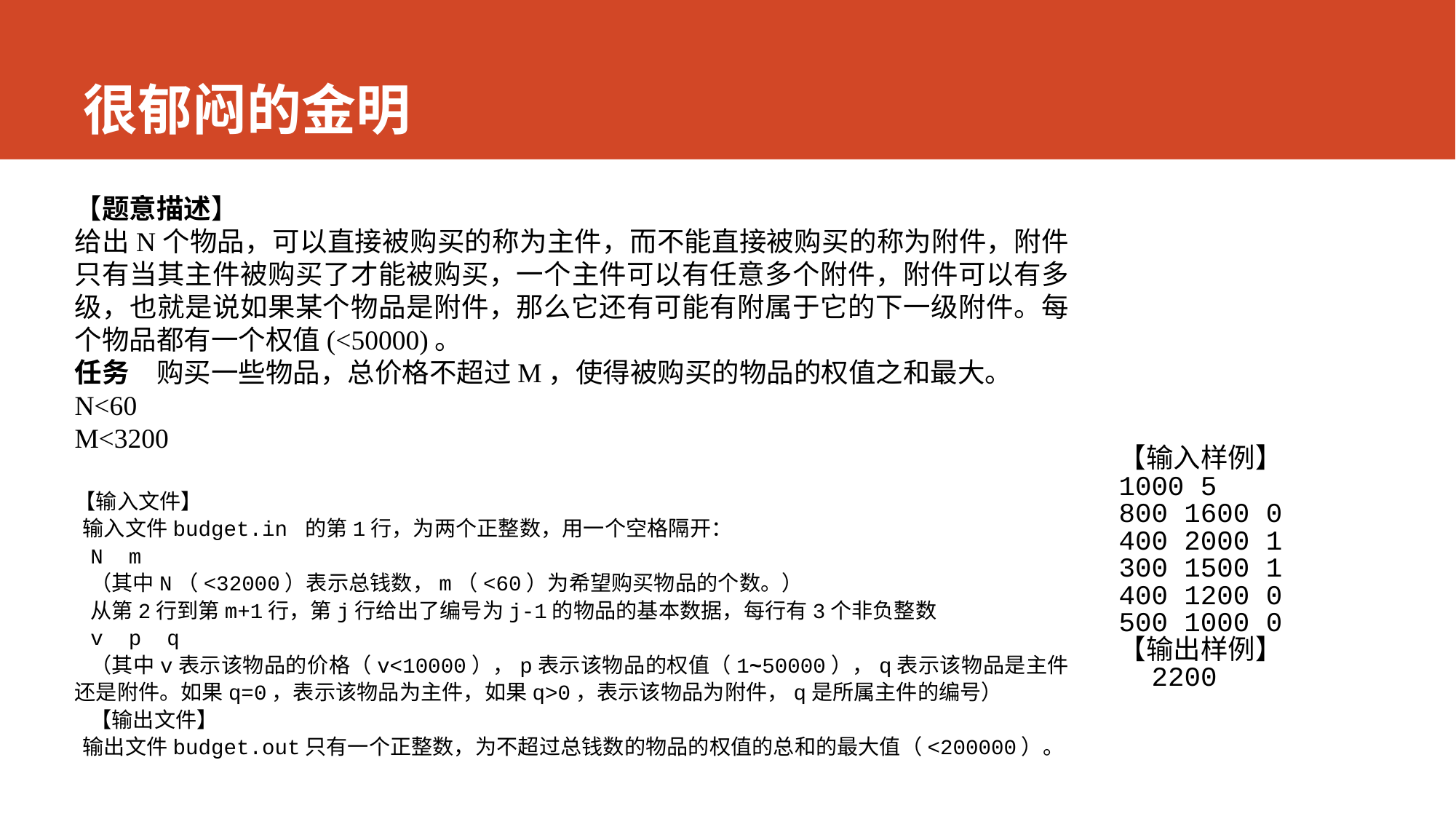

# 很郁闷的金明
【题意描述】
给出N个物品，可以直接被购买的称为主件，而不能直接被购买的称为附件，附件只有当其主件被购买了才能被购买，一个主件可以有任意多个附件，附件可以有多级，也就是说如果某个物品是附件，那么它还有可能有附属于它的下一级附件。每个物品都有一个权值(<50000)。
任务　购买一些物品，总价格不超过M，使得被购买的物品的权值之和最大。
N<60
M<3200

【输入文件】
输入文件budget.in 的第1行，为两个正整数，用一个空格隔开：
N  m
（其中N（<32000）表示总钱数，m（<60）为希望购买物品的个数。）
从第2行到第m+1行，第j行给出了编号为j-1的物品的基本数据，每行有3个非负整数
v  p  q
（其中v表示该物品的价格（v<10000），p表示该物品的权值（1~50000），q表示该物品是主件还是附件。如果q=0，表示该物品为主件，如果q>0，表示该物品为附件，q是所属主件的编号）
【输出文件】
输出文件budget.out只有一个正整数，为不超过总钱数的物品的权值的总和的最大值（<200000）。
【输入样例】
1000 5
800 1600 0
400 2000 1
300 1500 1
400 1200 0
500 1000 0
【输出样例】
2200